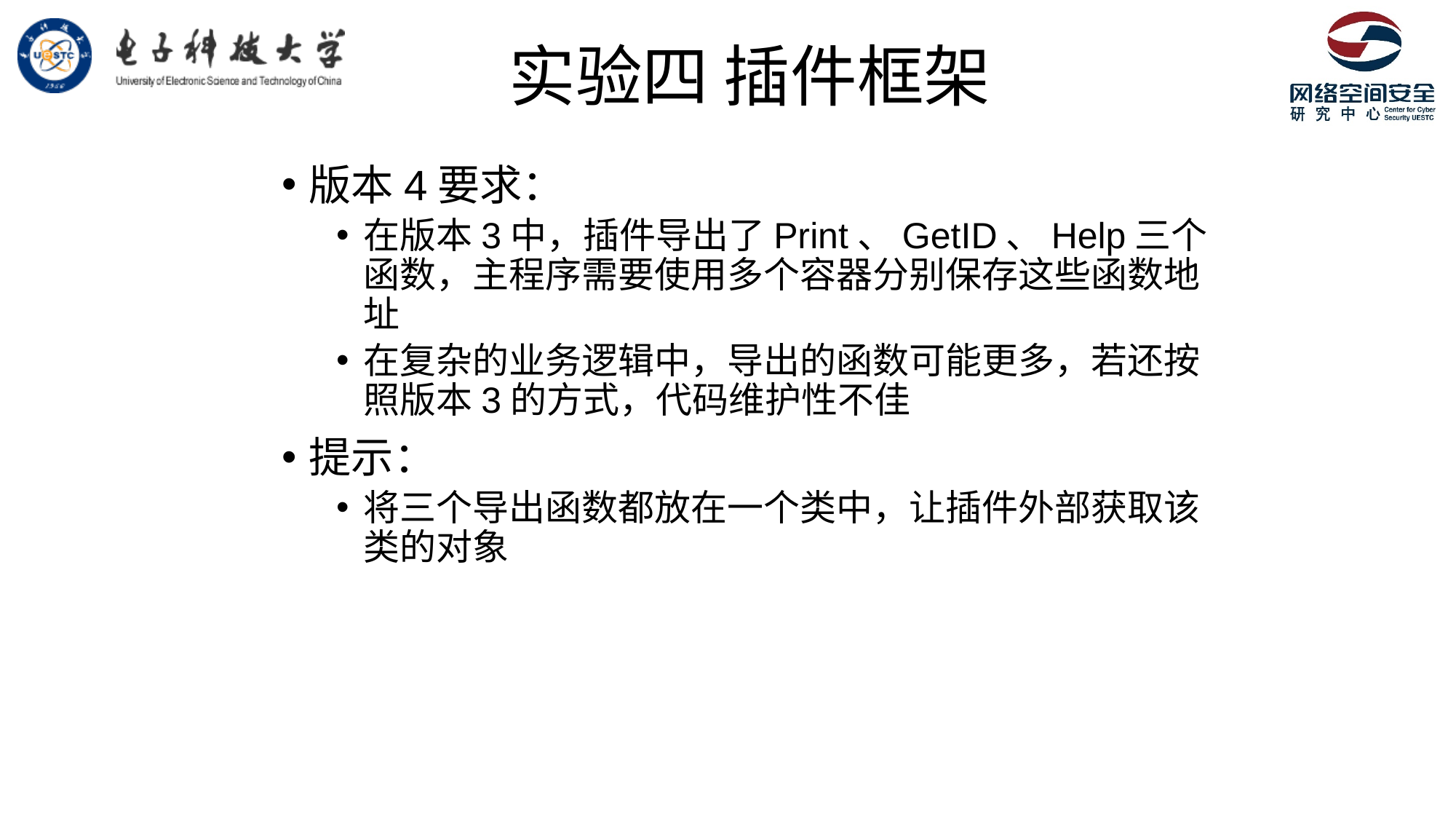

# 实验四 插件框架
版本4要求：
在版本3中，插件导出了Print、GetID、Help三个函数，主程序需要使用多个容器分别保存这些函数地址
在复杂的业务逻辑中，导出的函数可能更多，若还按照版本3的方式，代码维护性不佳
提示：
将三个导出函数都放在一个类中，让插件外部获取该类的对象